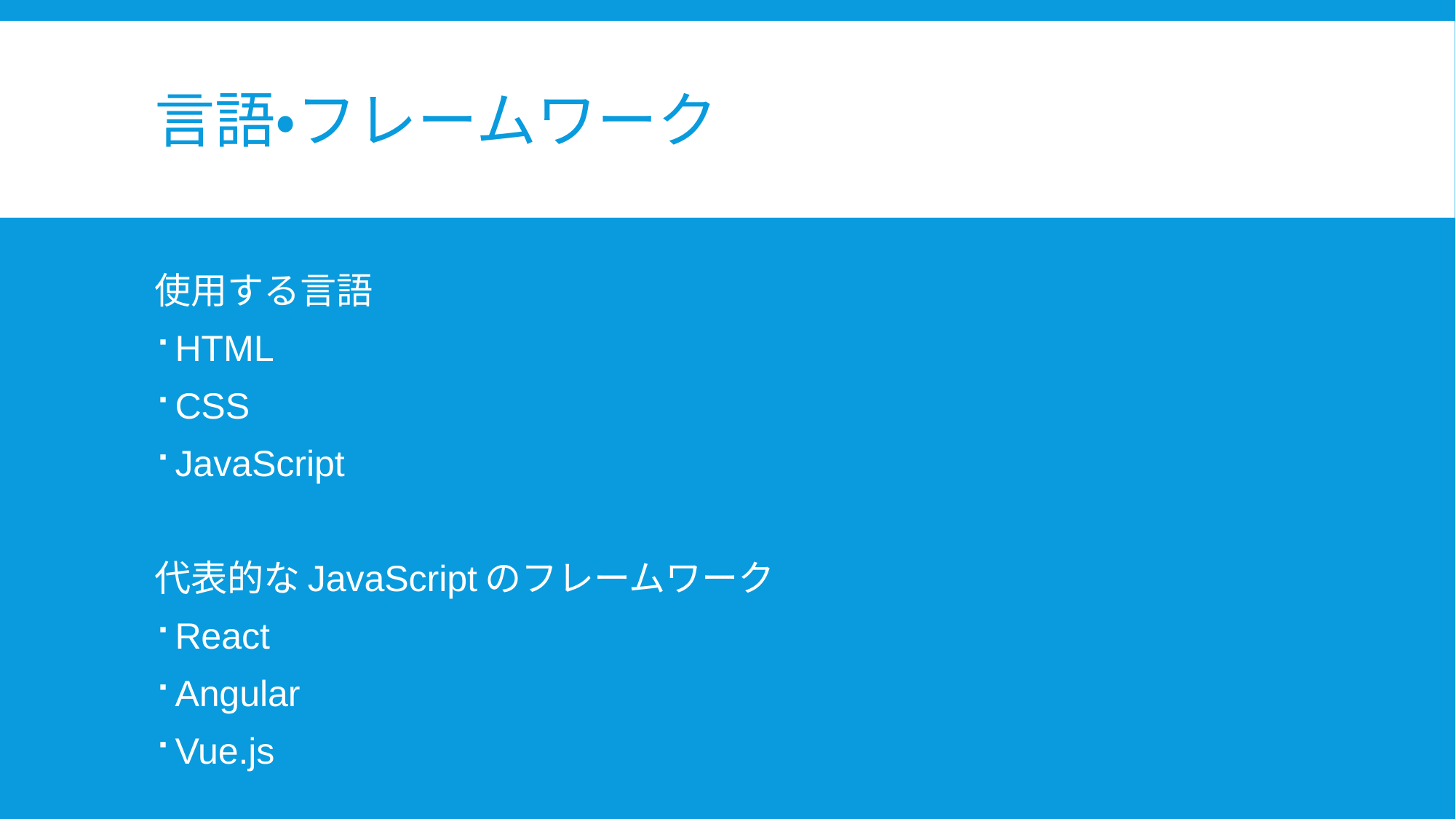

# 言語・フレームワーク
使用する言語
HTML
CSS
JavaScript

代表的なJavaScriptのフレームワーク
React
Angular
Vue.js